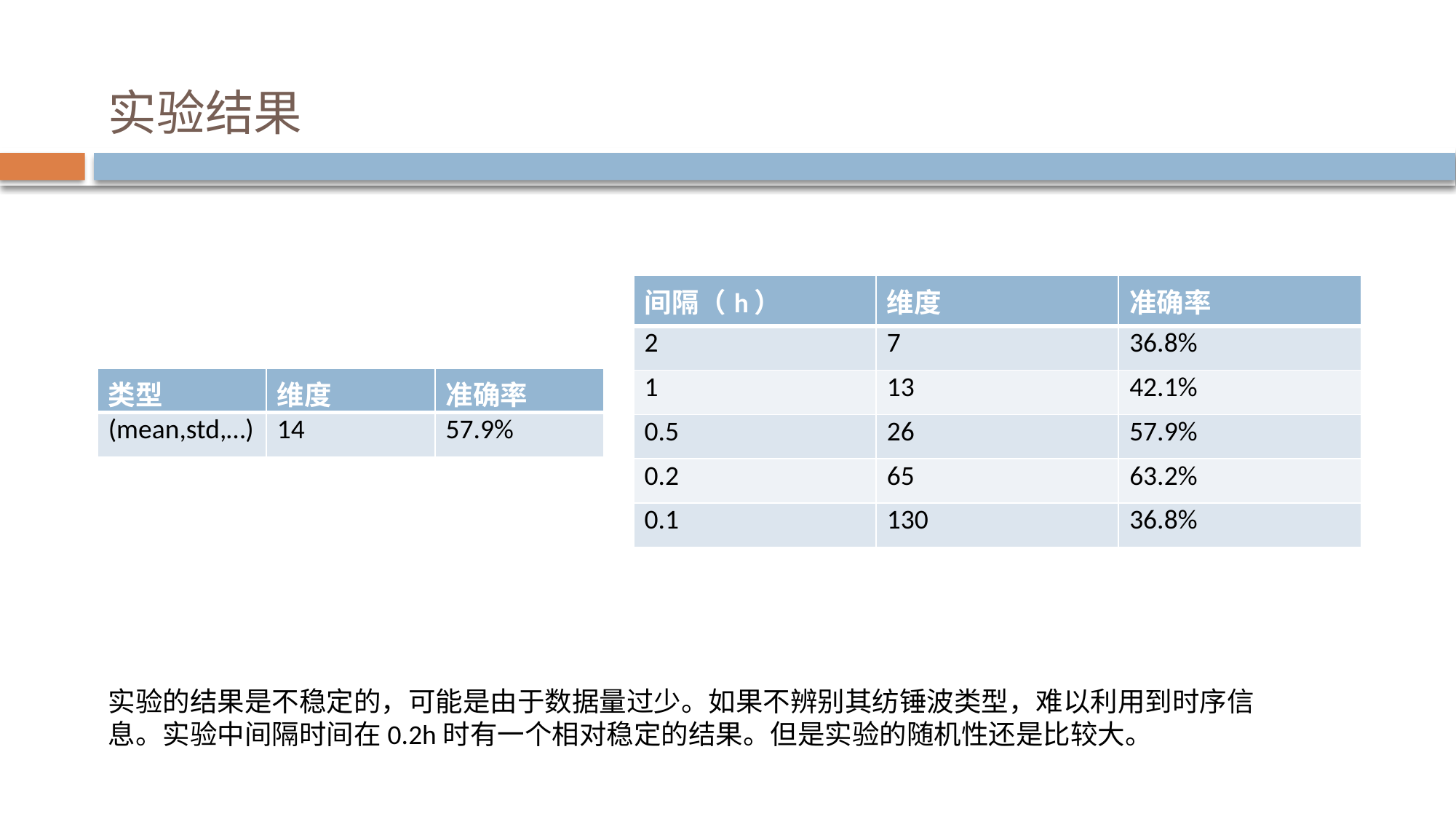

# 实验结果
| 间隔（h） | 维度 | 准确率 |
| --- | --- | --- |
| 2 | 7 | 36.8% |
| 1 | 13 | 42.1% |
| 0.5 | 26 | 57.9% |
| 0.2 | 65 | 63.2% |
| 0.1 | 130 | 36.8% |
| 类型 | 维度 | 准确率 |
| --- | --- | --- |
| (mean,std,…) | 14 | 57.9% |
实验的结果是不稳定的，可能是由于数据量过少。如果不辨别其纺锤波类型，难以利用到时序信息。实验中间隔时间在0.2h时有一个相对稳定的结果。但是实验的随机性还是比较大。